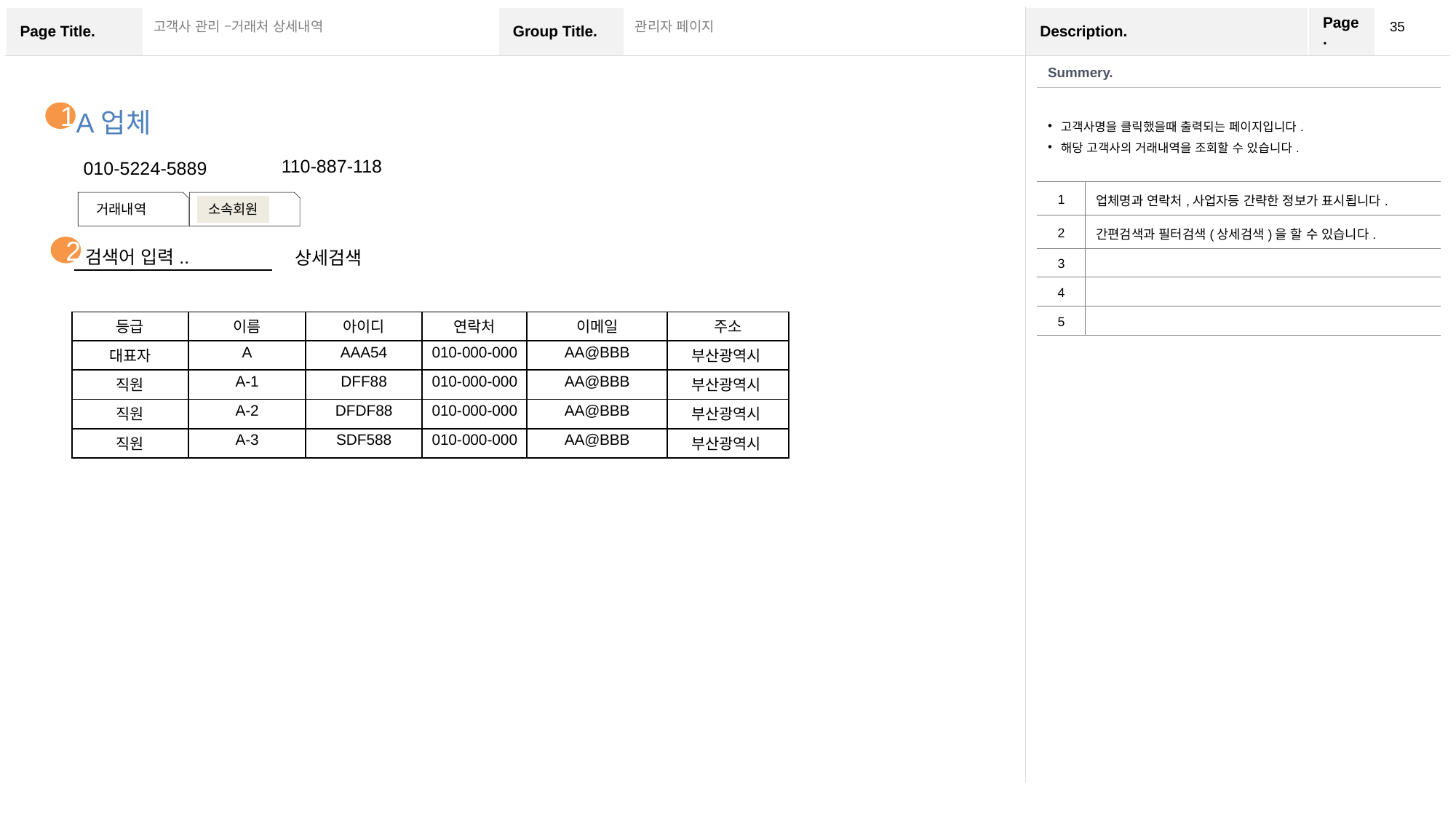

35
고객사 관리 –거래처 상세내역
관리자 페이지
| Summery. |  |
| --- | --- |
| 고객사명을 클릭했을때 출력되는 페이지입니다. 해당 고객사의 거래내역을 조회할 수 있습니다. |  |
| 1 | 업체명과 연락처,사업자등 간략한 정보가 표시됩니다. |
| 2 | 간편검색과 필터검색(상세검색)을 할 수 있습니다. |
| 3 |  |
| 4 |  |
| 5 |  |
A업체
1
110-887-118
010-5224-5889

거래내역
소속회원
2
| 검색어 입력.. |
| --- |
| 상세검색 |
| --- |
| 등급 | 이름 | 아이디 | 연락처 | 이메일 | 주소 |
| --- | --- | --- | --- | --- | --- |
| 대표자 | A | AAA54 | 010-000-000 | AA@BBB | 부산광역시 |
| 직원 | A-1 | DFF88 | 010-000-000 | AA@BBB | 부산광역시 |
| 직원 | A-2 | DFDF88 | 010-000-000 | AA@BBB | 부산광역시 |
| 직원 | A-3 | SDF588 | 010-000-000 | AA@BBB | 부산광역시 |